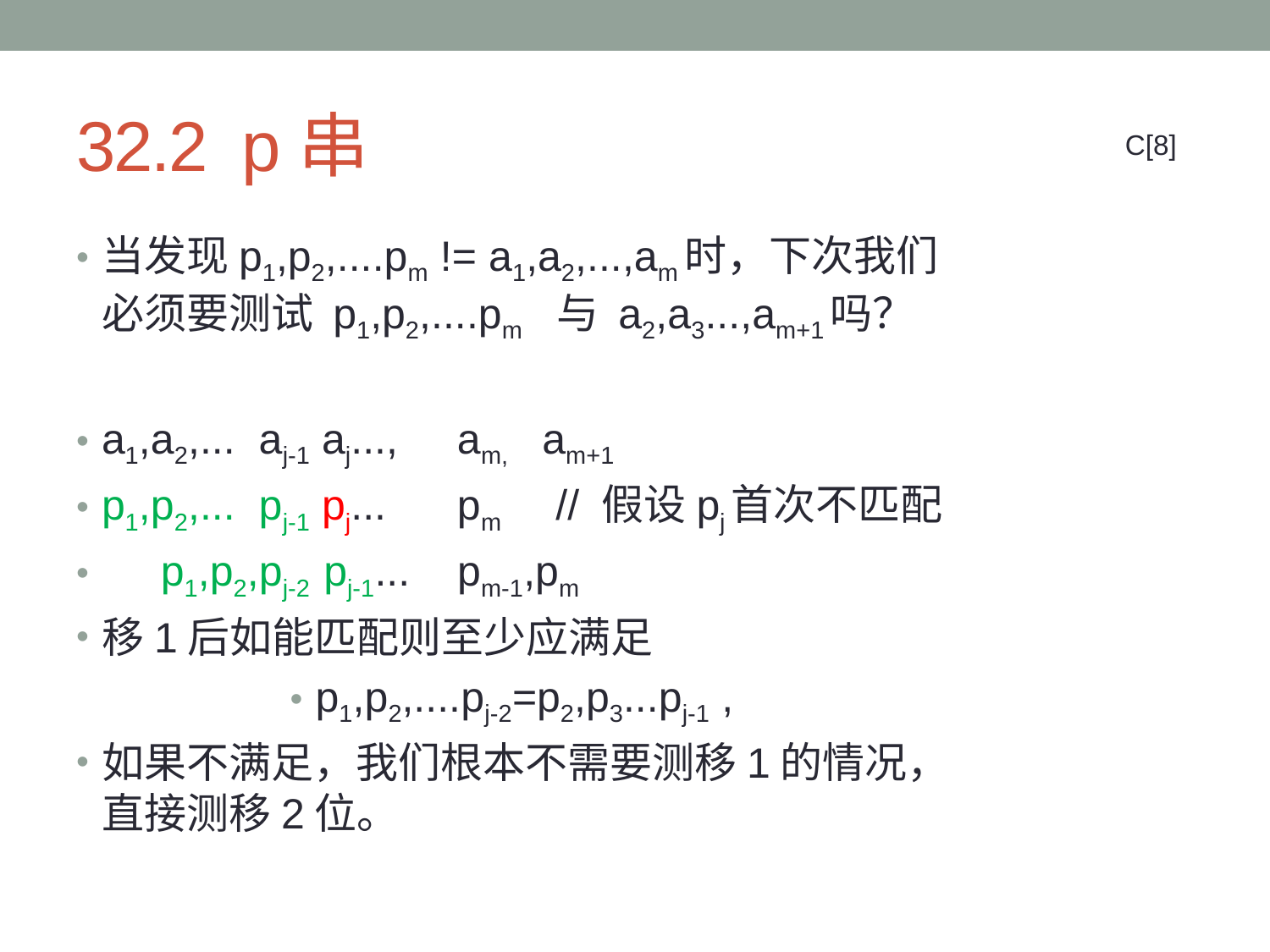

# 32.2  p串
C[8]
当发现p1,p2,....pm != a1,a2,...,am时，下次我们必须要测试 p1,p2,....pm  与 a2,a3...,am+1吗？

a1,a2,...  aj-1 aj...,     am,     am+1
p1,p2,...  pj-1 pj...      pm        // 假设pj首次不匹配
     p1,p2,pj-2  pj-1...    pm-1,pm
移1后如能匹配则至少应满足
p1,p2,....pj-2=p2,p3...pj-1 ,
如果不满足，我们根本不需要测移1的情况，直接测移2位。